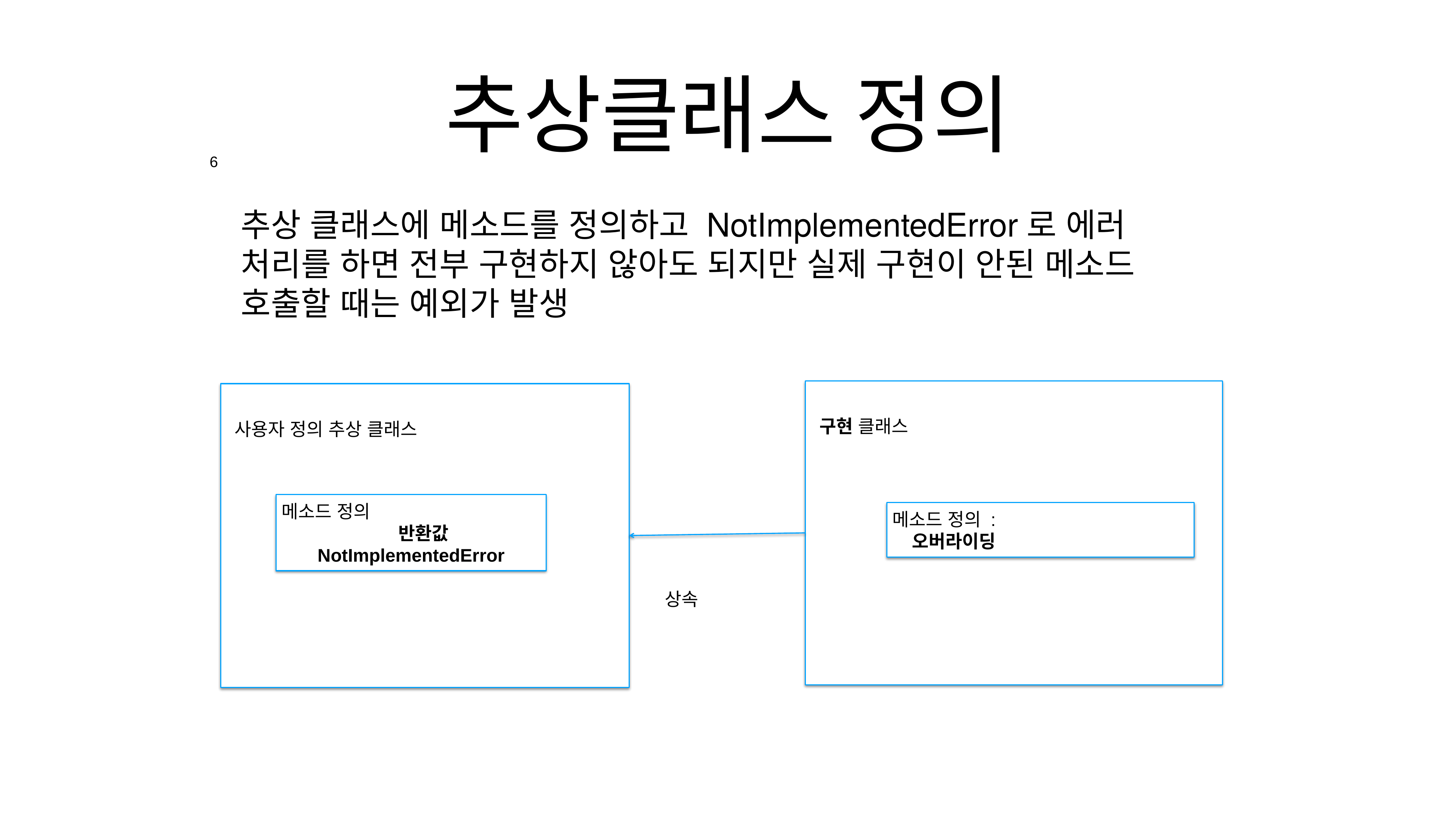

# 추상클래스 정의
6
추상 클래스에 메소드를 정의하고 NotImplementedError로 에러 처리를 하면 전부 구현하지 않아도 되지만 실제 구현이 안된 메소드 호출할 때는 예외가 발생

구현 클래스
사용자 정의 추상 클래스
메소드 정의
    반환값 NotImplementedError
메소드 정의 :
   오버라이딩
상속